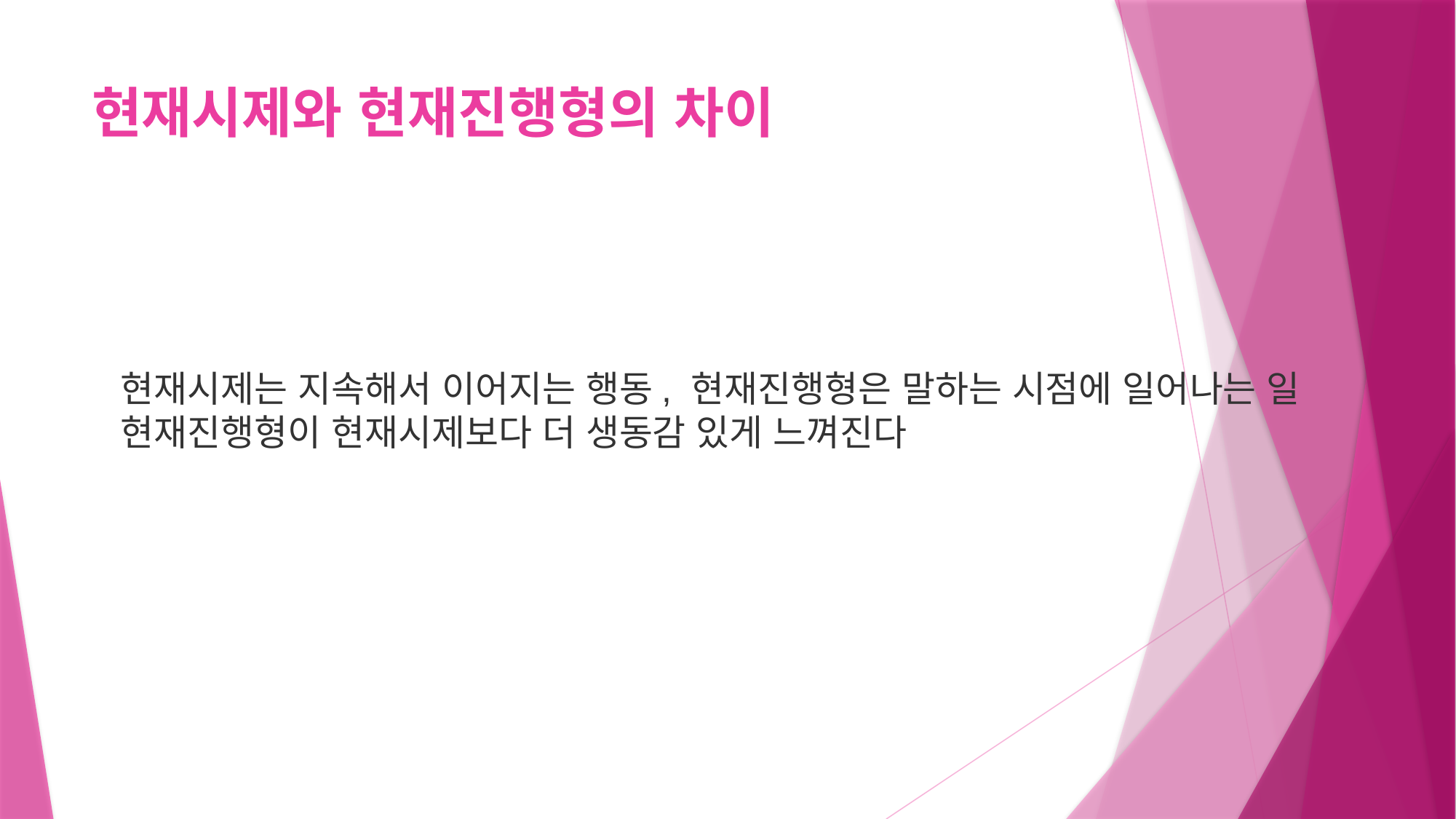

# 현재시제와 현재진행형의 차이
현재시제는 지속해서 이어지는 행동, 현재진행형은 말하는 시점에 일어나는 일
현재진행형이 현재시제보다 더 생동감 있게 느껴진다